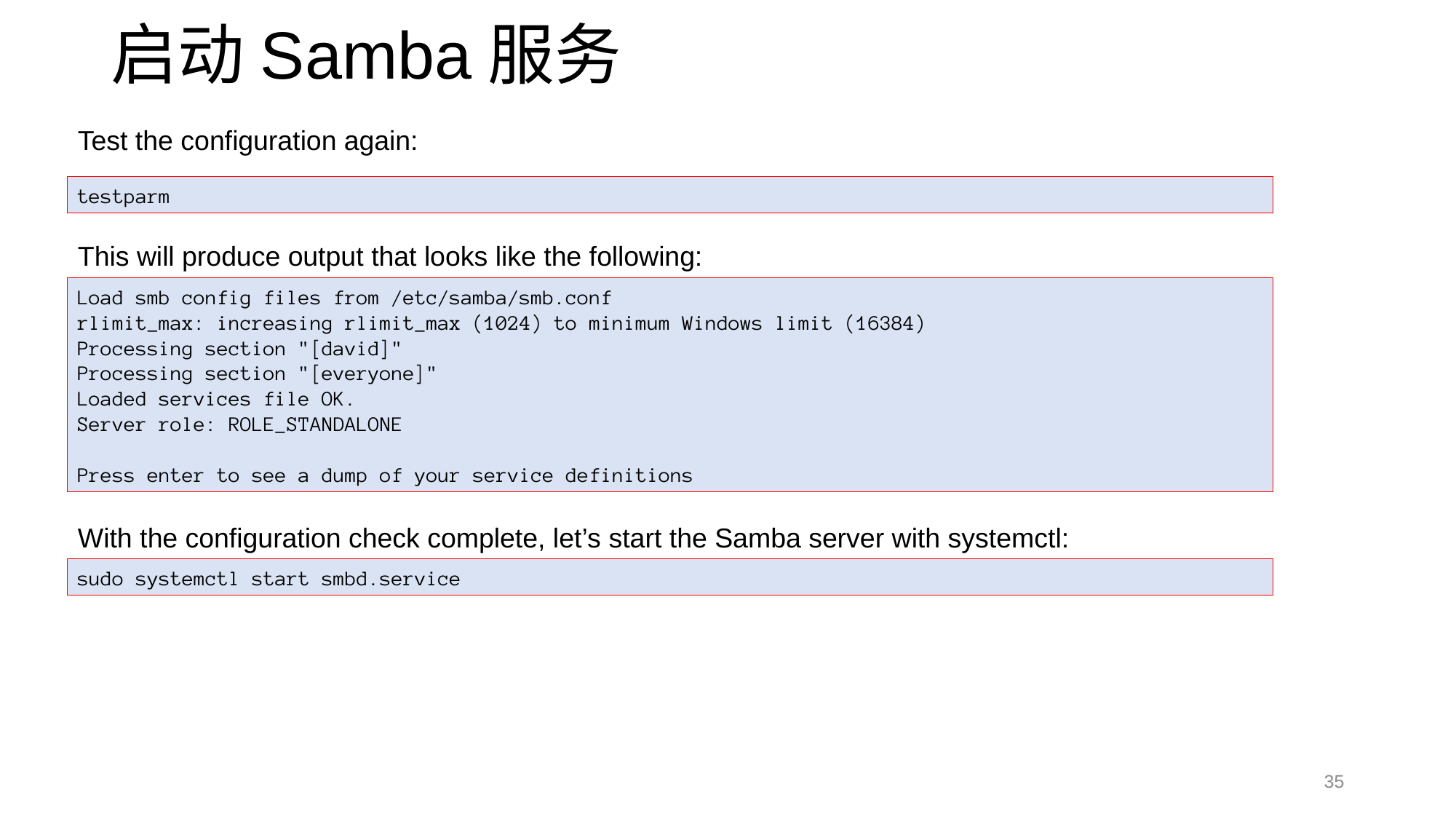

# 启动Samba服务
Test the configuration again:

testparm
This will produce output that looks like the following:
Load smb config files from /etc/samba/smb.conf
rlimit_max: increasing rlimit_max (1024) to minimum Windows limit (16384)
Processing section "[david]"
Processing section "[everyone]"
Loaded services file OK.
Server role: ROLE_STANDALONE

Press enter to see a dump of your service definitions
With the configuration check complete, let’s start the Samba server with systemctl:
sudo systemctl start smbd.service
35